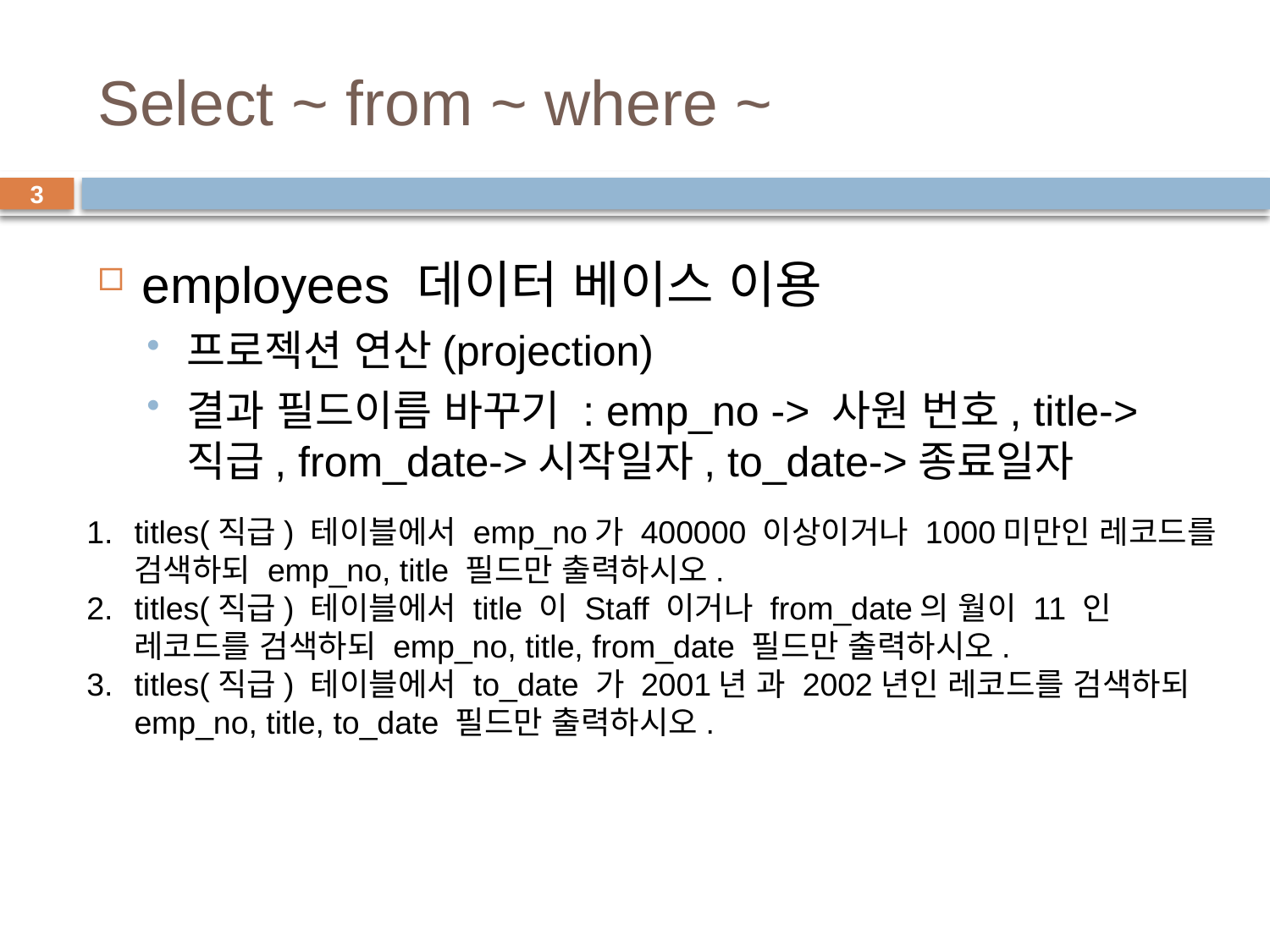

# Select ~ from ~ where ~
3
employees 데이터 베이스 이용
프로젝션 연산(projection)
결과 필드이름 바꾸기 : emp_no -> 사원 번호, title-> 직급, from_date->시작일자, to_date->종료일자
titles(직급) 테이블에서 emp_no가 400000 이상이거나 1000미만인 레코드를 검색하되 emp_no, title 필드만 출력하시오.
titles(직급) 테이블에서 title 이 Staff 이거나 from_date의 월이 11 인 레코드를 검색하되 emp_no, title, from_date 필드만 출력하시오.
titles(직급) 테이블에서 to_date 가 2001년 과 2002년인 레코드를 검색하되 emp_no, title, to_date 필드만 출력하시오.